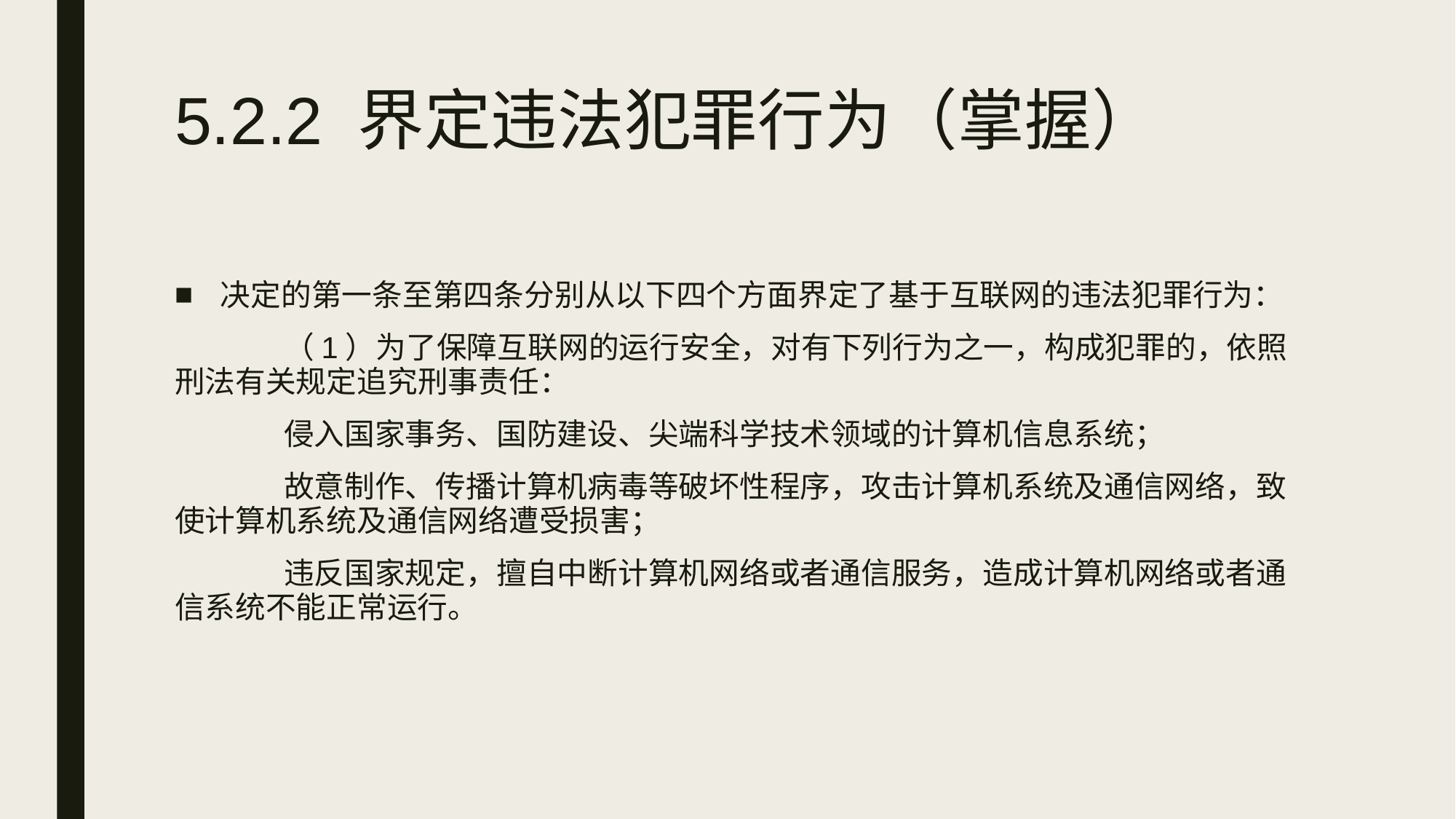

# 5.2.2 界定违法犯罪行为（掌握）
决定的第一条至第四条分别从以下四个方面界定了基于互联网的违法犯罪行为：
	（1）为了保障互联网的运行安全，对有下列行为之一，构成犯罪的，依照刑法有关规定追究刑事责任：
	侵入国家事务、国防建设、尖端科学技术领域的计算机信息系统；
	故意制作、传播计算机病毒等破坏性程序，攻击计算机系统及通信网络，致使计算机系统及通信网络遭受损害；
	违反国家规定，擅自中断计算机网络或者通信服务，造成计算机网络或者通信系统不能正常运行。